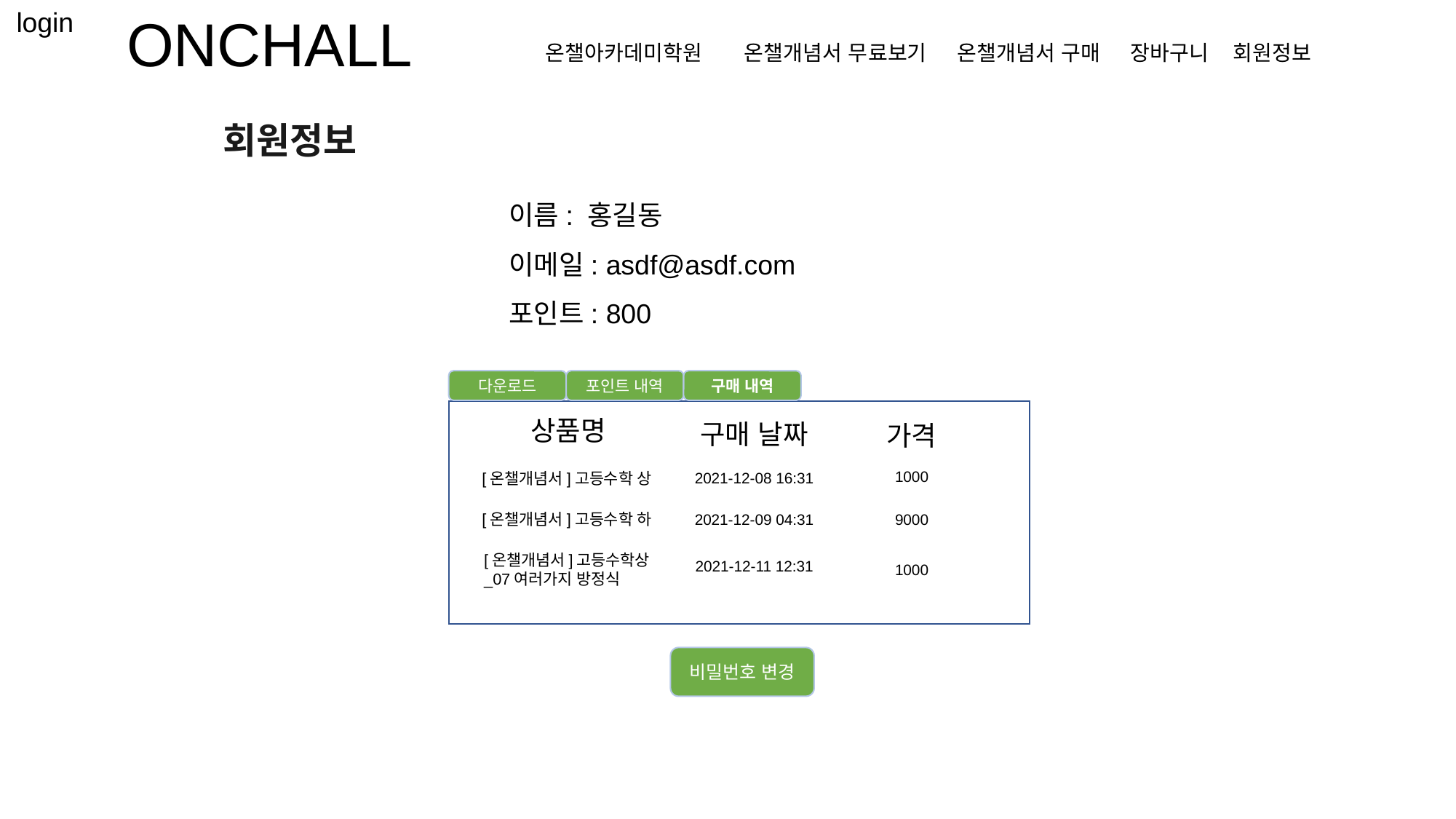

login
ONCHALL
온챌아카데미학원       온챌개념서 무료보기     온챌개념서 구매     장바구니    회원정보
회원정보
이름: 홍길동
이메일: asdf@asdf.com
포인트: 800
다운로드
포인트 내역
구매 내역

상품명
구매 날짜
가격
1000
[온챌개념서]고등수학 상
2021-12-08 16:31
[온챌개념서]고등수학 하
9000
2021-12-09 04:31
[온챌개념서]고등수학상_07여러가지 방정식
2021-12-11 12:31
1000
비밀번호 변경